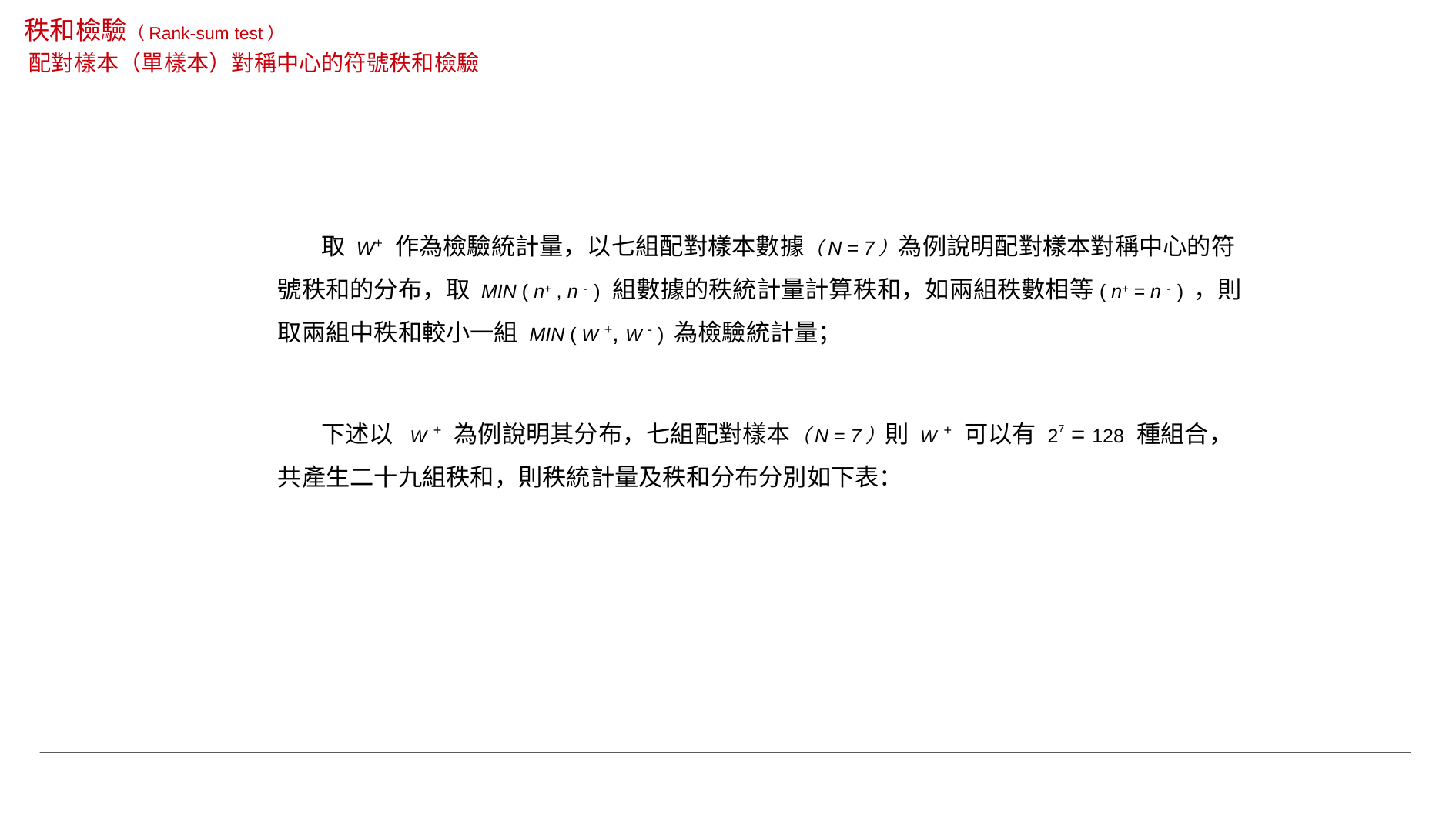

秩和檢驗（Rank-sum test）
配對樣本（單樣本）對稱中心的符號秩和檢驗
       取 W+ 作為檢驗統計量，以七組配對樣本數據（N = 7）為例說明配對樣本對稱中心的符號秩和的分布，取 MIN ( n+ , n - ) 組數據的秩統計量計算秩和，如兩組秩數相等( n+ = n - ) ，則取兩組中秩和較小一組 MIN ( W +, W - ) 為檢驗統計量；
       下述以  W + 為例說明其分布，七組配對樣本（N = 7）則 W + 可以有 27 = 128 種組合，共產生二十九組秩和，則秩統計量及秩和分布分別如下表：